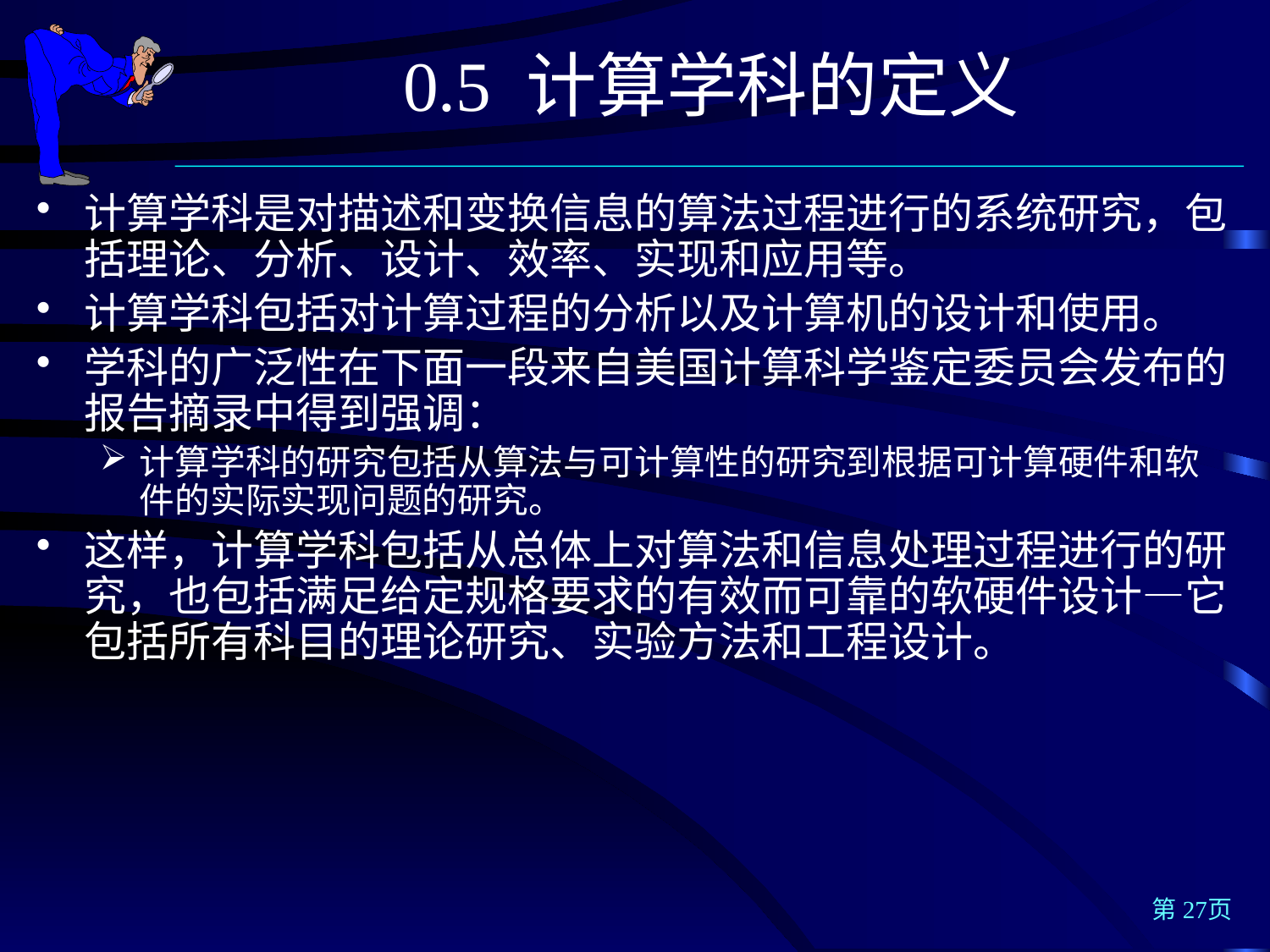

0.5 计算学科的定义
计算学科是对描述和变换信息的算法过程进行的系统研究，包括理论、分析、设计、效率、实现和应用等。
计算学科包括对计算过程的分析以及计算机的设计和使用。
学科的广泛性在下面一段来自美国计算科学鉴定委员会发布的报告摘录中得到强调：
计算学科的研究包括从算法与可计算性的研究到根据可计算硬件和软件的实际实现问题的研究。
这样，计算学科包括从总体上对算法和信息处理过程进行的研究，也包括满足给定规格要求的有效而可靠的软硬件设计—它包括所有科目的理论研究、实验方法和工程设计。
第27页